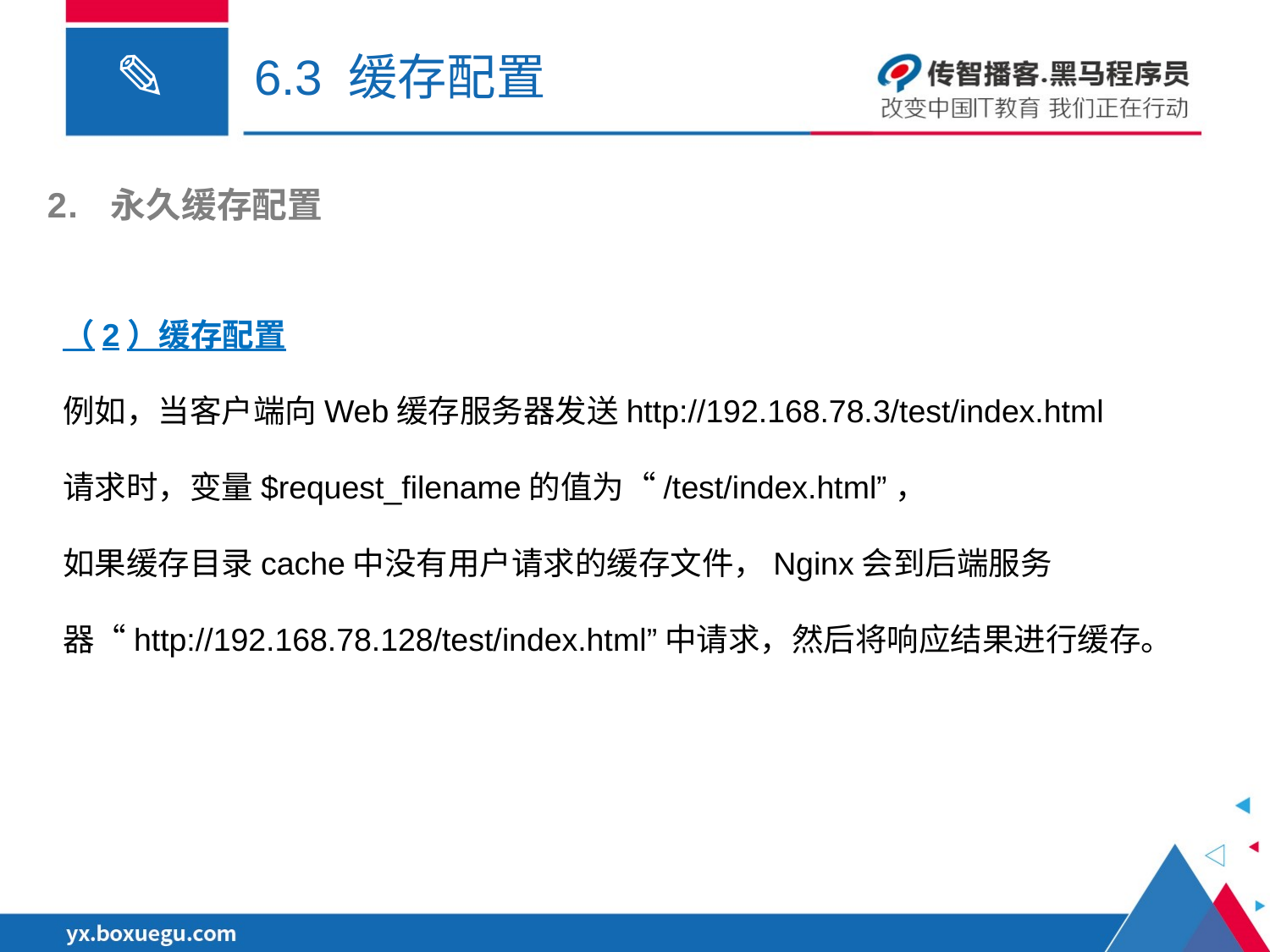

# 6.3 缓存配置
永久缓存配置
（2）缓存配置
例如，当客户端向Web缓存服务器发送http://192.168.78.3/test/index.html
请求时，变量$request_filename的值为“/test/index.html”，
如果缓存目录cache中没有用户请求的缓存文件，Nginx会到后端服务器“http://192.168.78.128/test/index.html”中请求，然后将响应结果进行缓存。